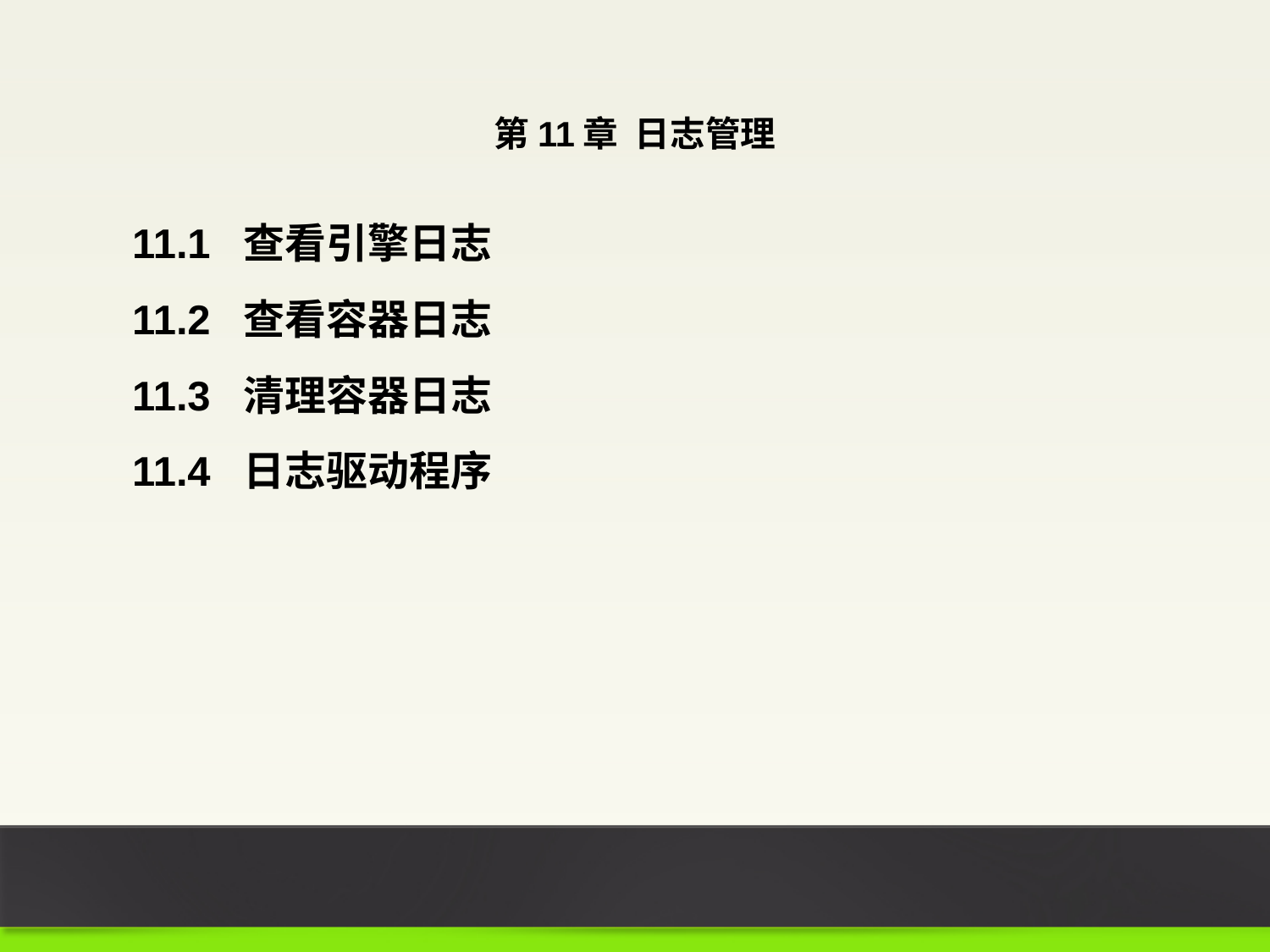

第11章  日志管理
11.1  查看引擎日志
11.2  查看容器日志
11.3  清理容器日志
11.4  日志驱动程序